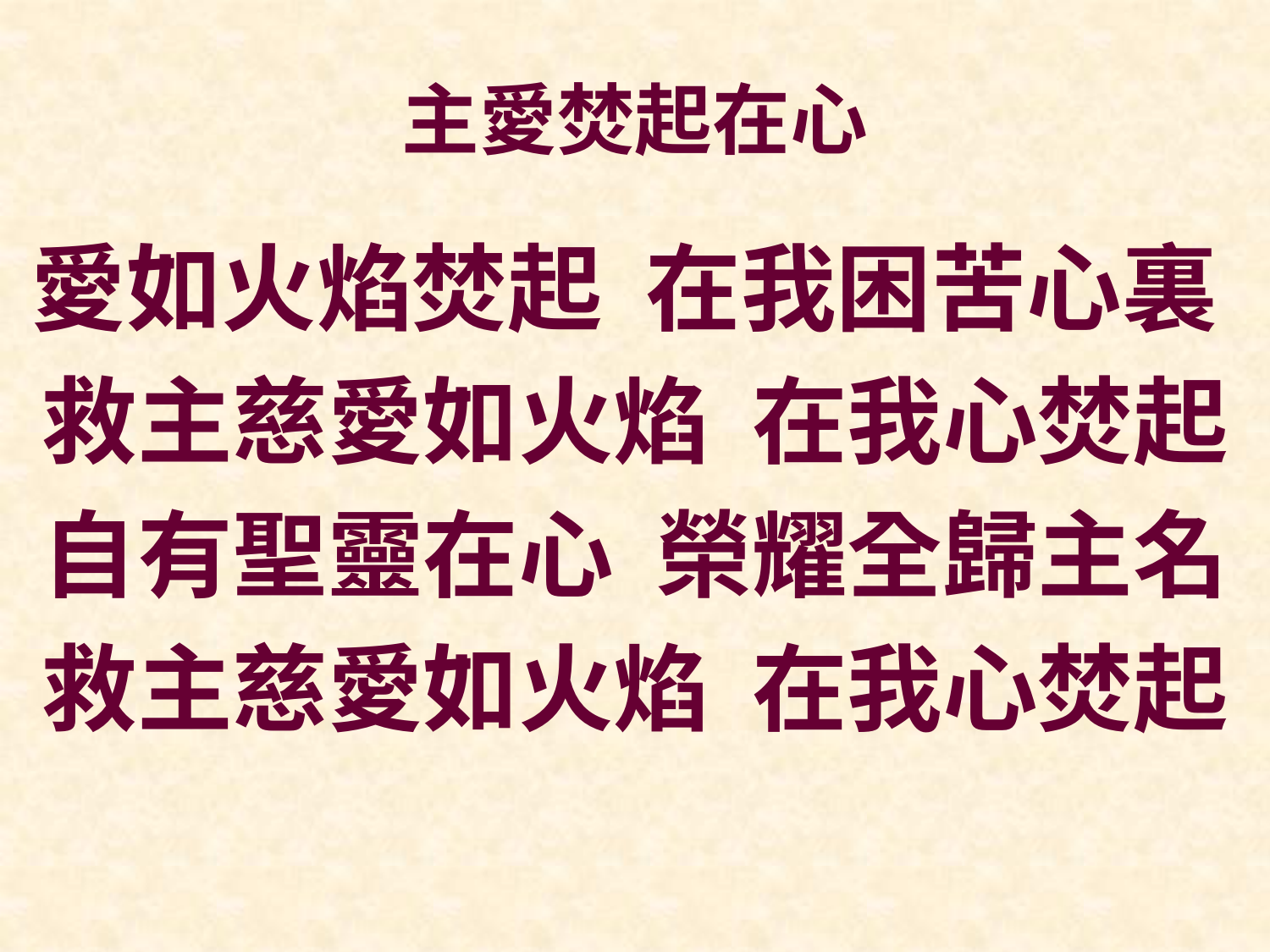

# 主愛焚起在心
愛如火焰焚起  在我困苦心裏
救主慈愛如火焰  在我心焚起
自有聖靈在心  榮耀全歸主名
救主慈愛如火焰  在我心焚起